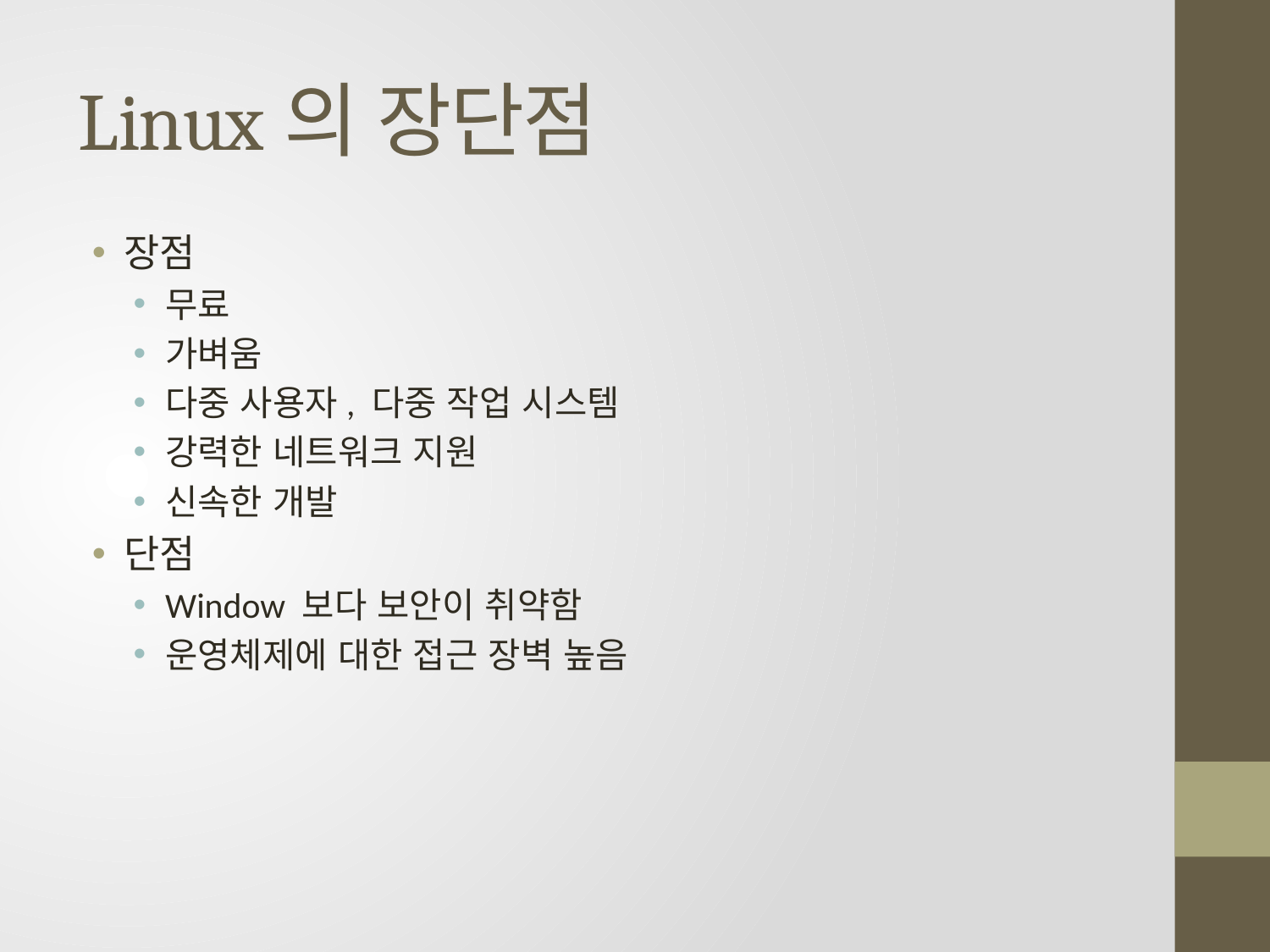

# Linux의 장단점
장점
무료
가벼움
다중 사용자, 다중 작업 시스템
강력한 네트워크 지원
신속한 개발
단점
Window 보다 보안이 취약함
운영체제에 대한 접근 장벽 높음